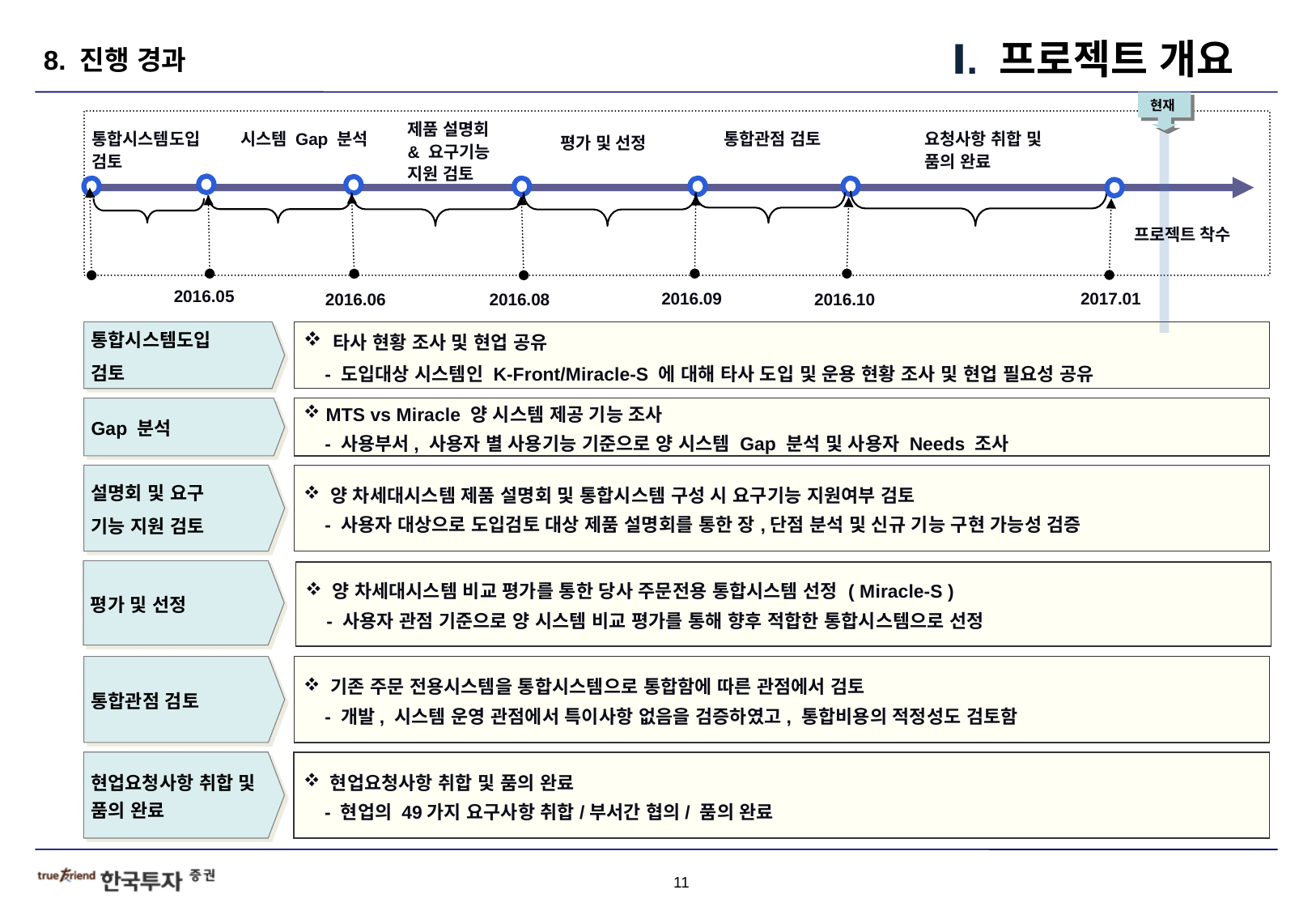

Ⅰ. 프로젝트 개요
8. 진행 경과

현재

제품 설명회
& 요구기능
지원 검토
통합시스템도입
검토
시스템 Gap 분석
통합관점 검토
요청사항 취합 및
품의 완료

평가 및 선정

프로젝트 착수
2016.05
2016.09
2017.01
2016.10
2016.06
2016.08
통합시스템도입
검토
 타사 현황 조사 및 현업 공유
    - 도입대상 시스템인 K-Front/Miracle-S 에 대해 타사 도입 및 운용 현황 조사 및 현업 필요성 공유
Gap 분석
 MTS vs Miracle 양 시스템 제공 기능 조사
    - 사용부서, 사용자 별 사용기능 기준으로 양 시스템 Gap 분석 및 사용자 Needs 조사
 양 차세대시스템 제품 설명회 및 통합시스템 구성 시 요구기능 지원여부 검토
    - 사용자 대상으로 도입검토 대상 제품 설명회를 통한 장,단점 분석 및 신규 기능 구현 가능성 검증
설명회 및 요구
기능 지원 검토
평가 및 선정
 양 차세대시스템 비교 평가를 통한 당사 주문전용 통합시스템 선정 ( Miracle-S )
    - 사용자 관점 기준으로 양 시스템 비교 평가를 통해 향후 적합한 통합시스템으로 선정
통합관점 검토
 기존 주문 전용시스템을 통합시스템으로 통합함에 따른 관점에서 검토
    - 개발, 시스템 운영 관점에서 특이사항 없음을 검증하였고, 통합비용의 적정성도 검토함
현업요청사항 취합 및 품의 완료
 현업요청사항 취합 및 품의 완료
    - 현업의 49가지 요구사항 취합/부서간 협의/ 품의 완료
11